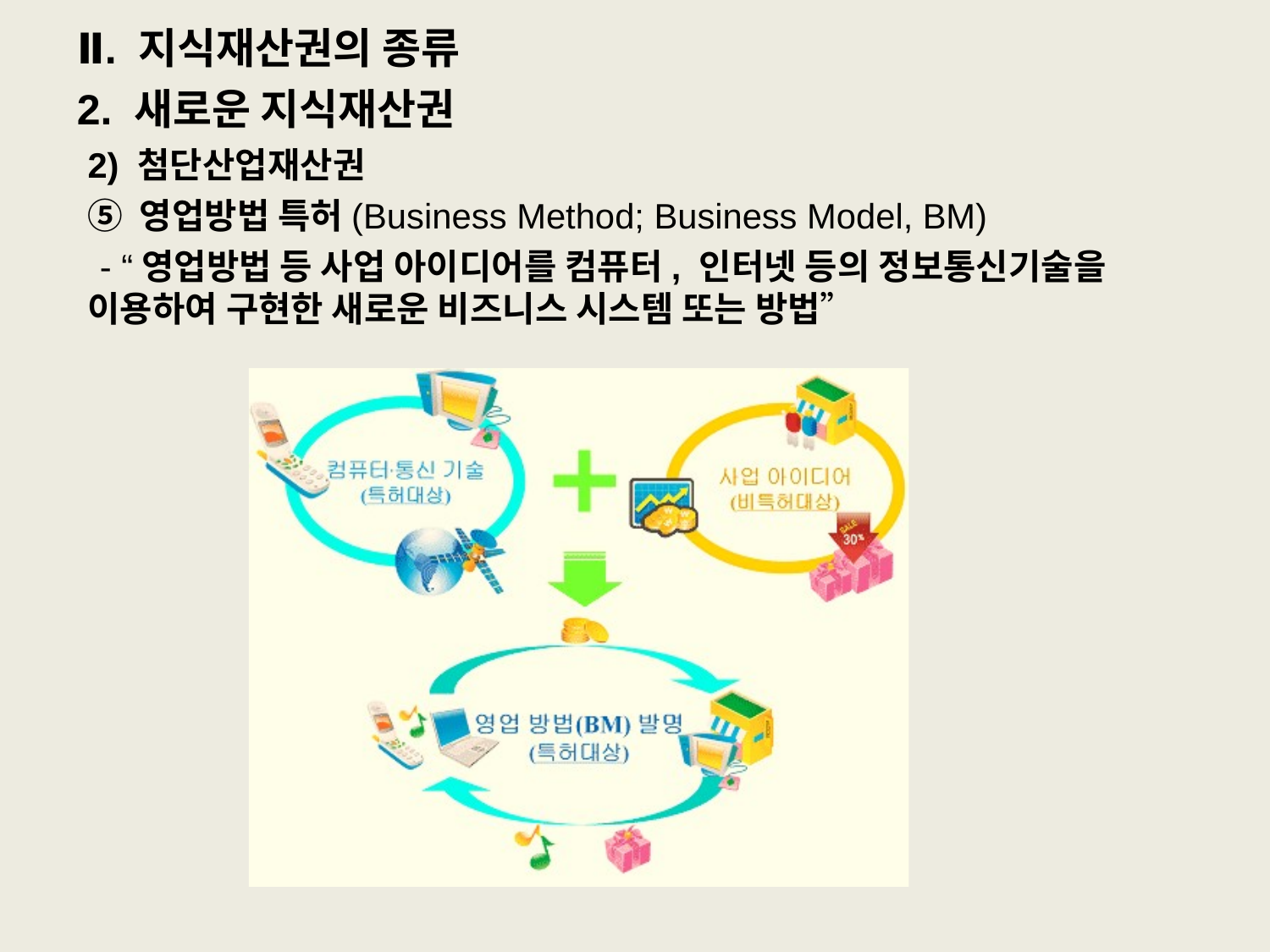

# Ⅱ. 지식재산권의 종류
2. 새로운 지식재산권
2) 첨단산업재산권
⑤ 영업방법 특허(Business Method; Business Model, BM)
- “영업방법 등 사업 아이디어를 컴퓨터, 인터넷 등의 정보통신기술을  이용하여 구현한 새로운 비즈니스 시스템 또는 방법”